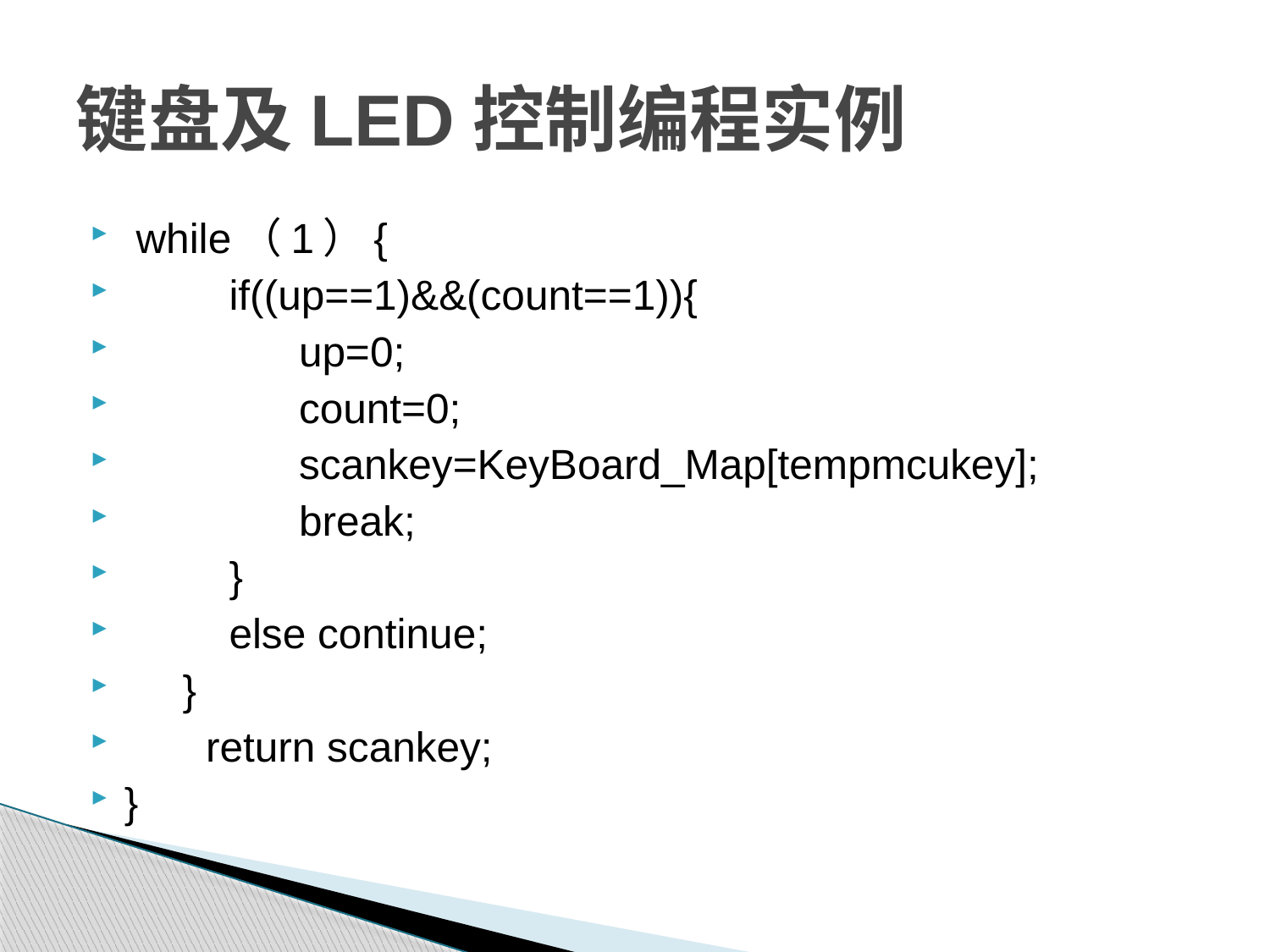

# 键盘及LED控制编程实例
 while（1）{
         if((up==1)&&(count==1)){
               up=0;
               count=0;
               scankey=KeyBoard_Map[tempmcukey];
               break;
         }
         else continue;
     }
       return scankey;
}